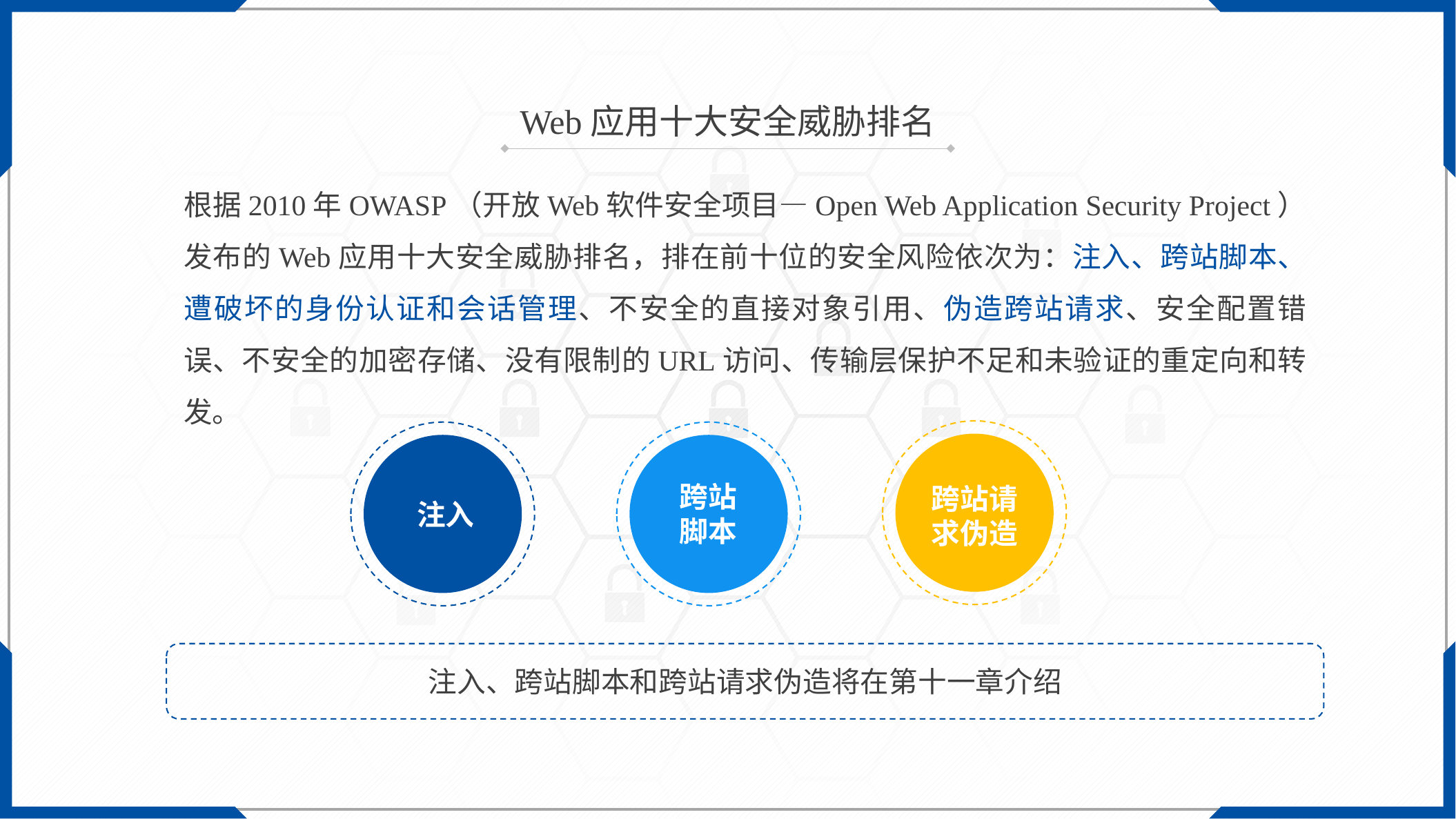

Web应用十大安全威胁排名
根据2010年OWASP（开放Web软件安全项目—Open Web Application Security Project）发布的Web应用十大安全威胁排名，排在前十位的安全风险依次为：注入、跨站脚本、遭破坏的身份认证和会话管理、不安全的直接对象引用、伪造跨站请求、安全配置错误、不安全的加密存储、没有限制的URL访问、传输层保护不足和未验证的重定向和转发。

跨站请求伪造

注入

跨站脚本
注入、跨站脚本和跨站请求伪造将在第十一章介绍